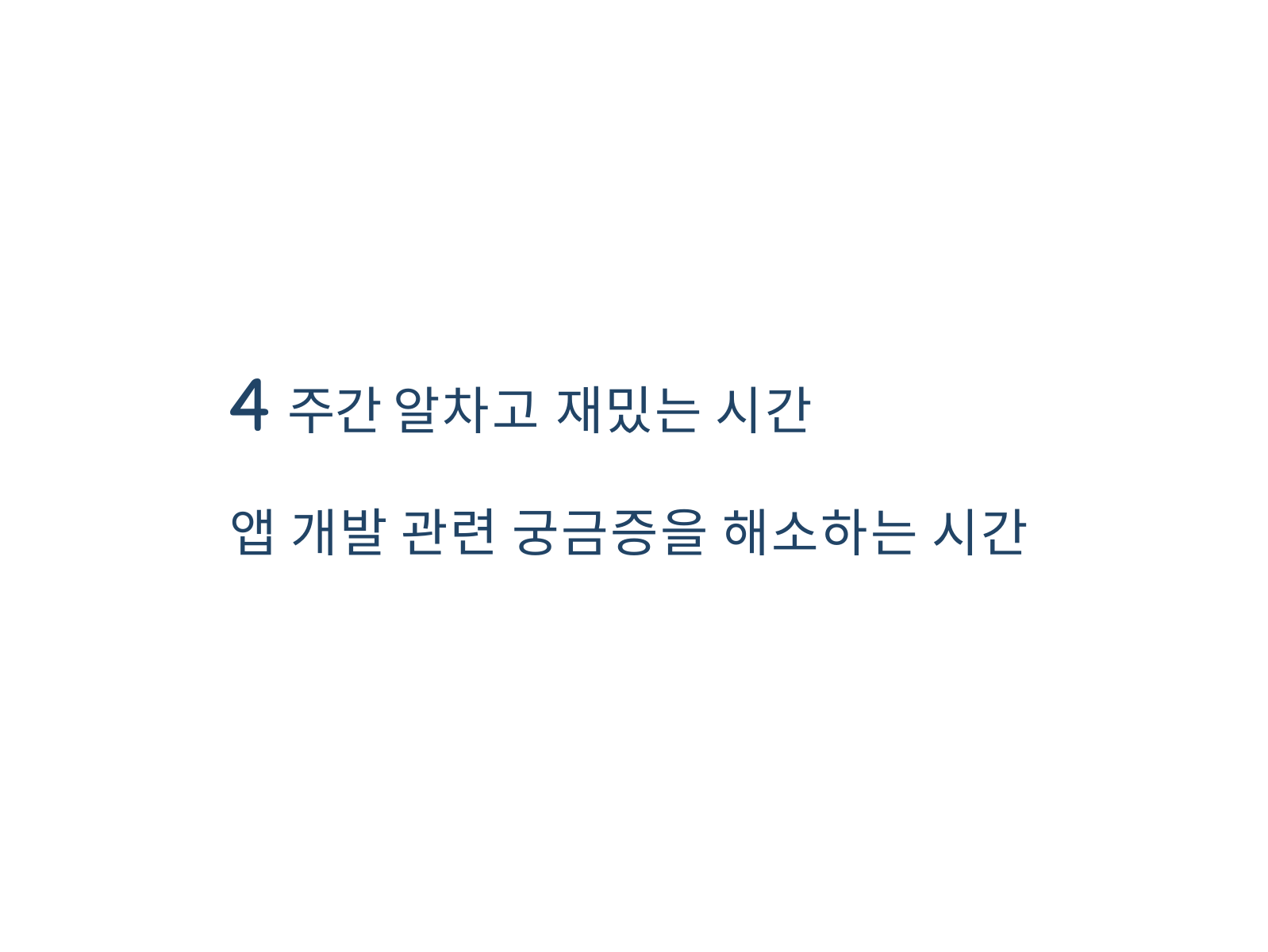

4주간 알차고 재밌는 시간
   앱 개발 관련 궁금증을 해소하는 시간